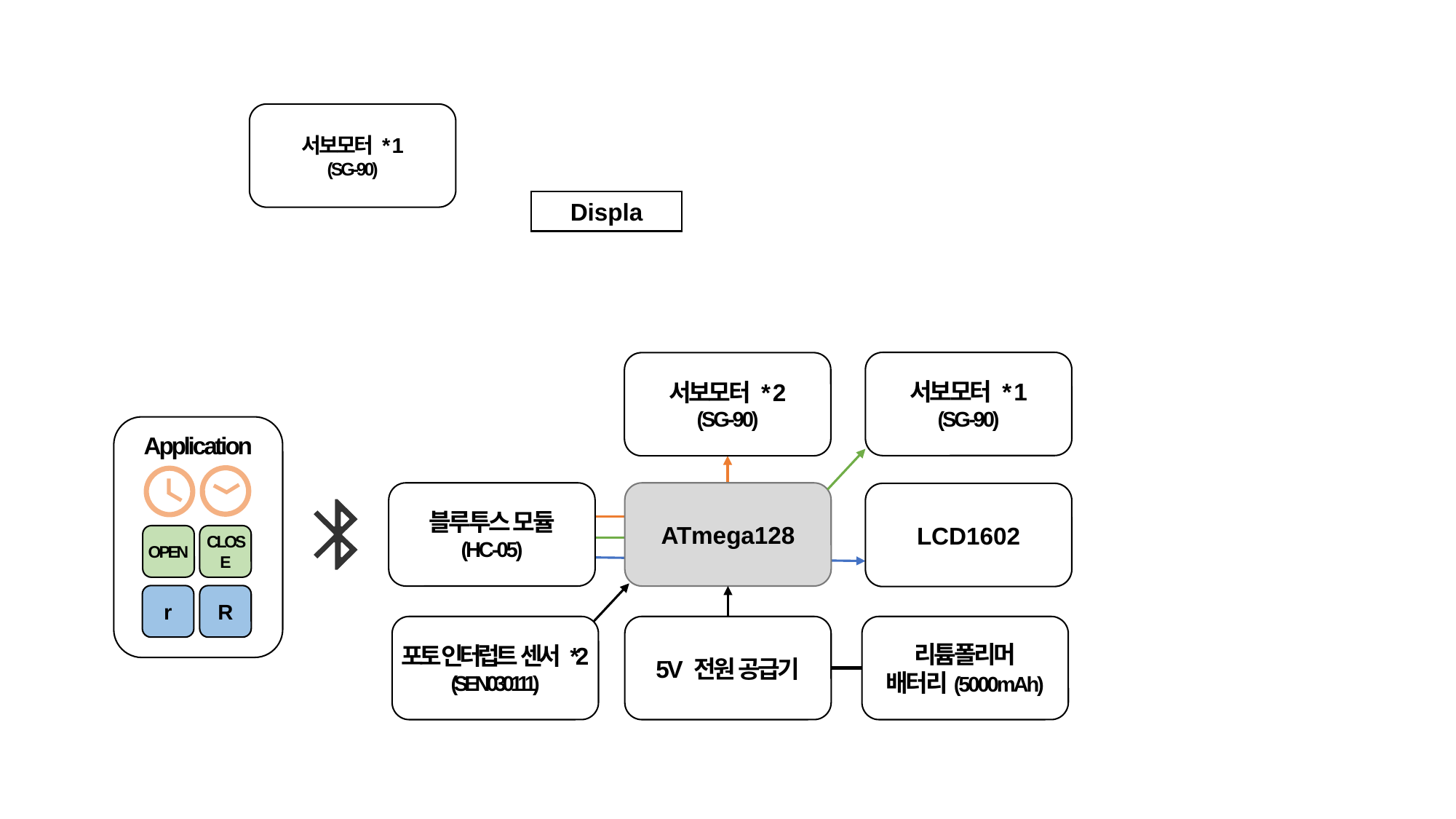

서보모터 * 1
(SG-90)
Displa
서보모터 * 1
(SG-90)
서보모터 * 2
(SG-90)
Application

OPEN
CLOSE
r
R
블루투스 모듈
(HC-05)
ATmega128
LCD1602

포토 인터럽트  센서 *2
(SEN030111)
5V 전원 공급기
리튬폴리머
배터리(5000mAh)